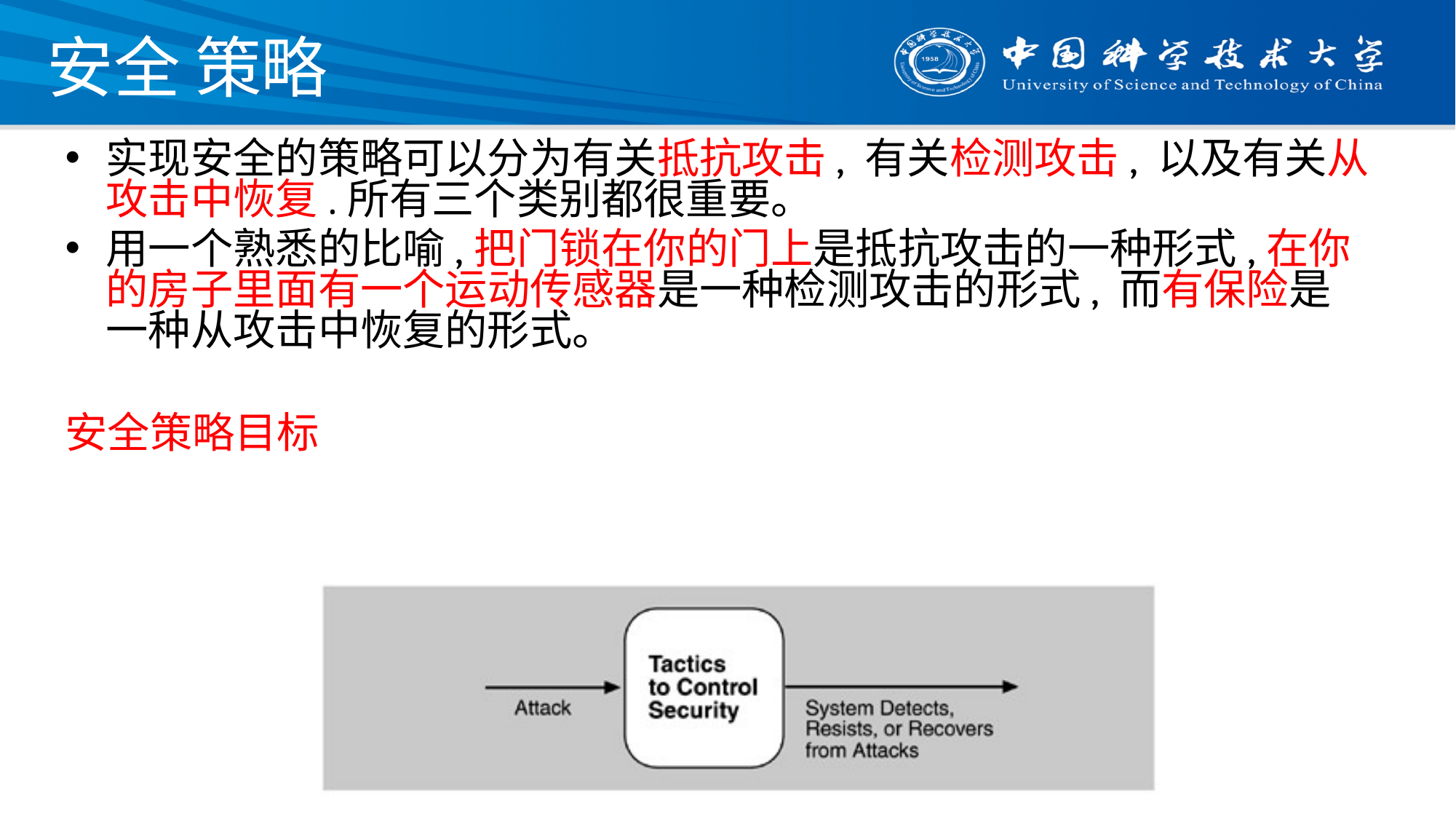

# 安全 策略
实现安全的策略可以分为有关抵抗攻击, 有关检测攻击, 以及有关从攻击中恢复.所有三个类别都很重要。
用一个熟悉的比喻,把门锁在你的门上是抵抗攻击的一种形式,在你的房子里面有一个运动传感器是一种检测攻击的形式, 而有保险是一种从攻击中恢复的形式。

安全策略目标